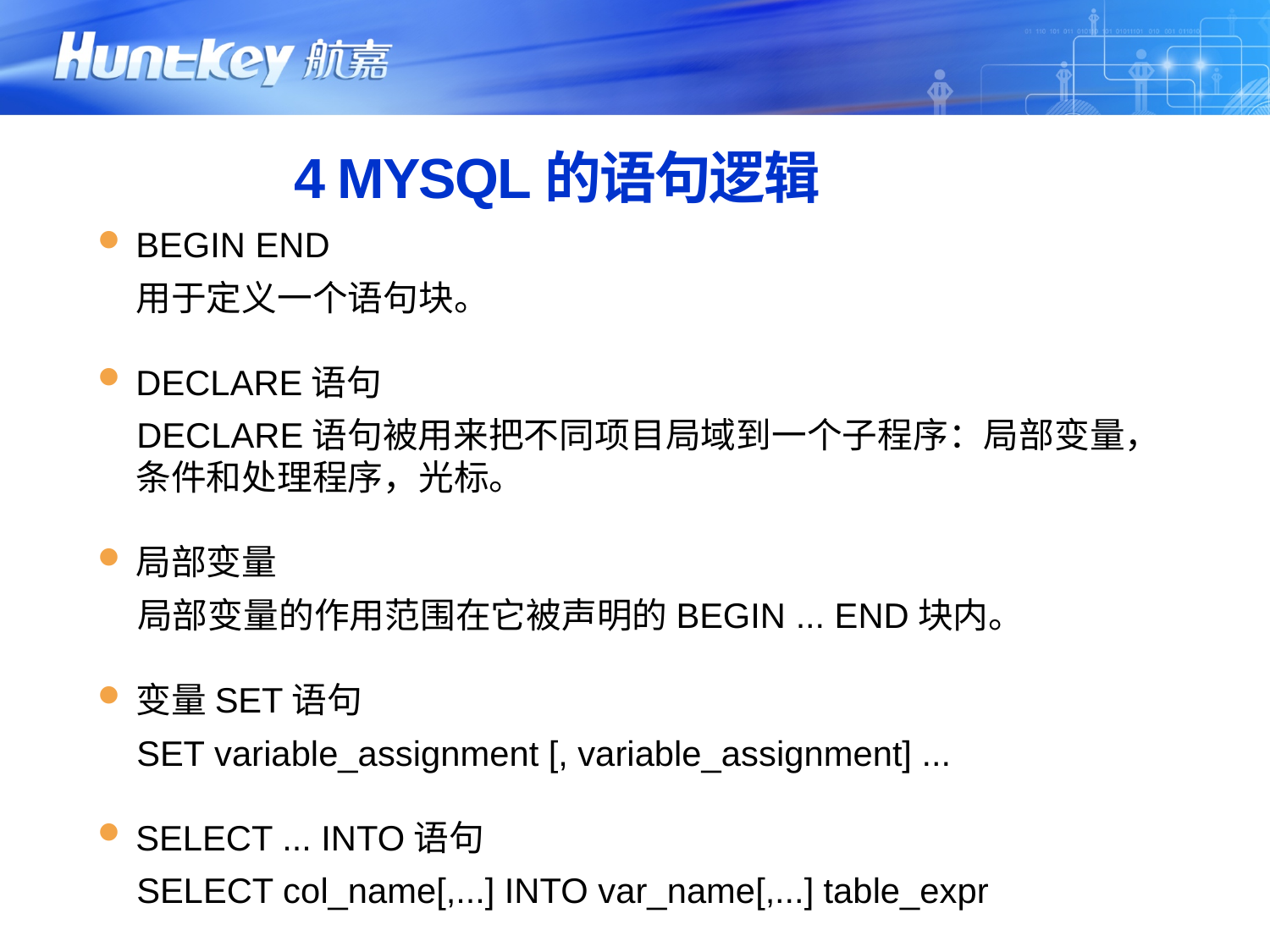

# 4 MYSQL的语句逻辑
BEGIN END
	用于定义一个语句块。

DECLARE语句
    DECLARE语句被用来把不同项目局域到一个子程序：局部变量，条件和处理程序，光标。

局部变量
    局部变量的作用范围在它被声明的BEGIN ... END块内。

变量SET语句
    SET variable_assignment [, variable_assignment] ...

SELECT ... INTO语句
    SELECT col_name[,...] INTO var_name[,...] table_expr